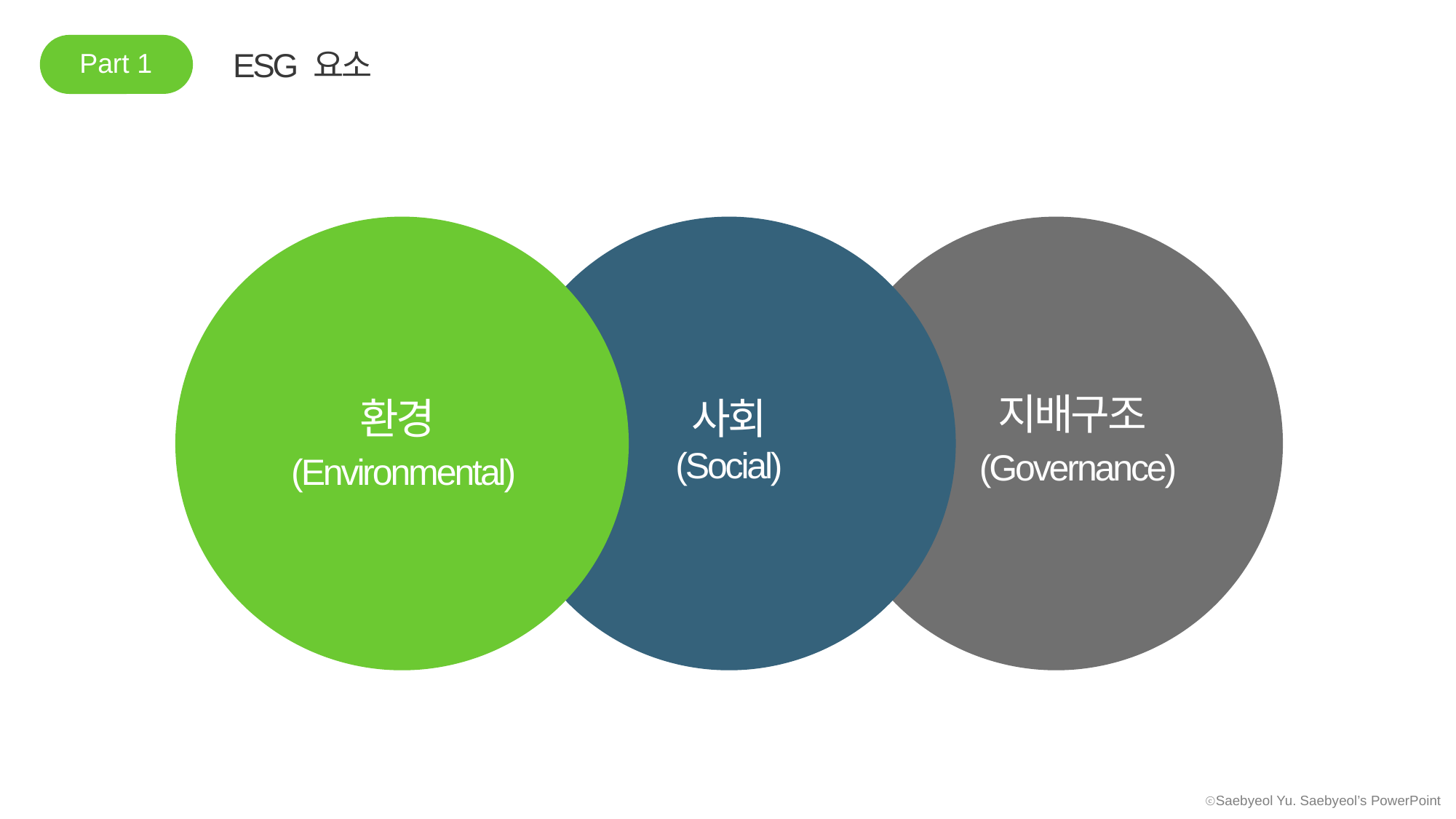

Part 1
ESG 요소

지배구조
 (Governance)
환경
 (Environmental)
사회
(Social)